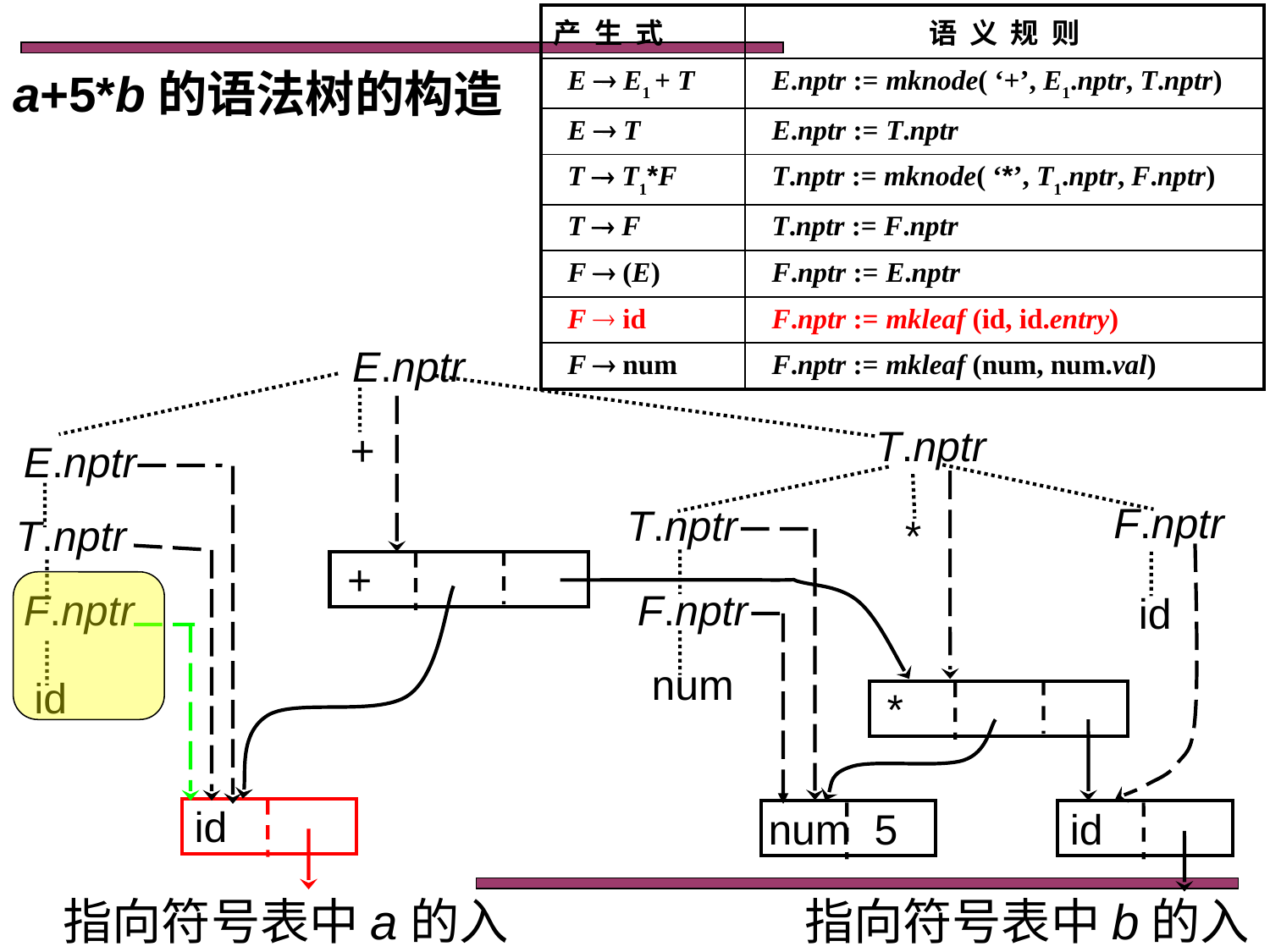

| 产 生 式 | 语 义 规 则 |
| --- | --- |
| E → E1 + T | E.nptr := mknode( ‘+’, E1.nptr, T.nptr) |
| E → T | E.nptr := T.nptr |
| T → T1\*F | T.nptr := mknode( ‘\*’, T1.nptr, F.nptr) |
| T → F | T.nptr := F.nptr |
| F → (E) | F.nptr := E.nptr |
| F → id | F.nptr := mkleaf (id, id.entry) |
| F → num | F.nptr := mkleaf (num, num.val) |
a+5*b的语法树的构造
E.nptr

T.nptr
+
E.nptr

F.nptr
T.nptr
*
T.nptr

+

F.nptr
F.nptr
id

num
id
*

id

num  5

id

指向符号表中a的入口
指向符号表中b的入口